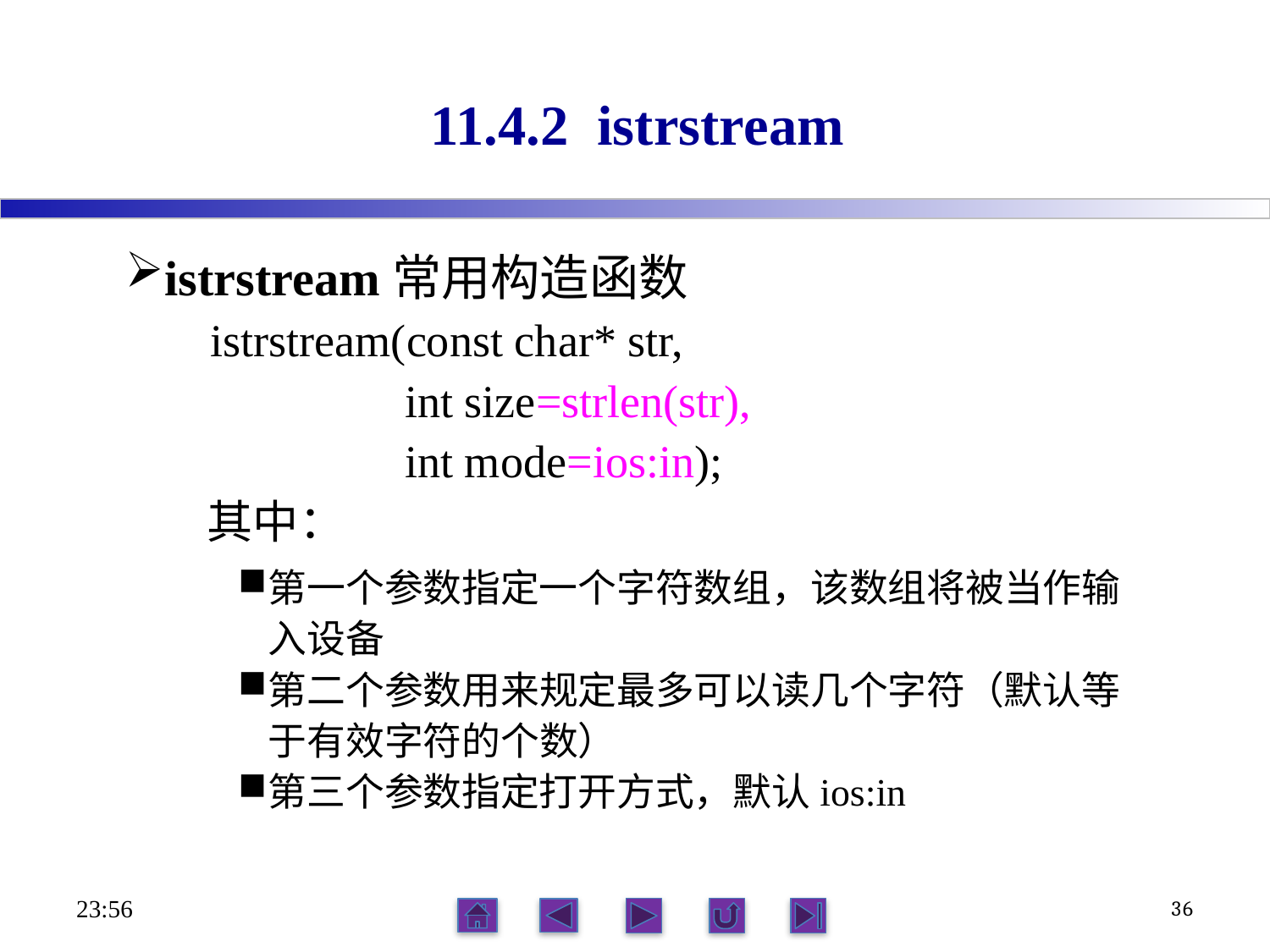

# 11.4.2  istrstream
istrstream常用构造函数
    istrstream(const char* str,
                     int size=strlen(str),
                     int mode=ios:in);
   其中：
第一个参数指定一个字符数组，该数组将被当作输入设备
第二个参数用来规定最多可以读几个字符（默认等于有效字符的个数）
第三个参数指定打开方式，默认ios:in

23:56
36